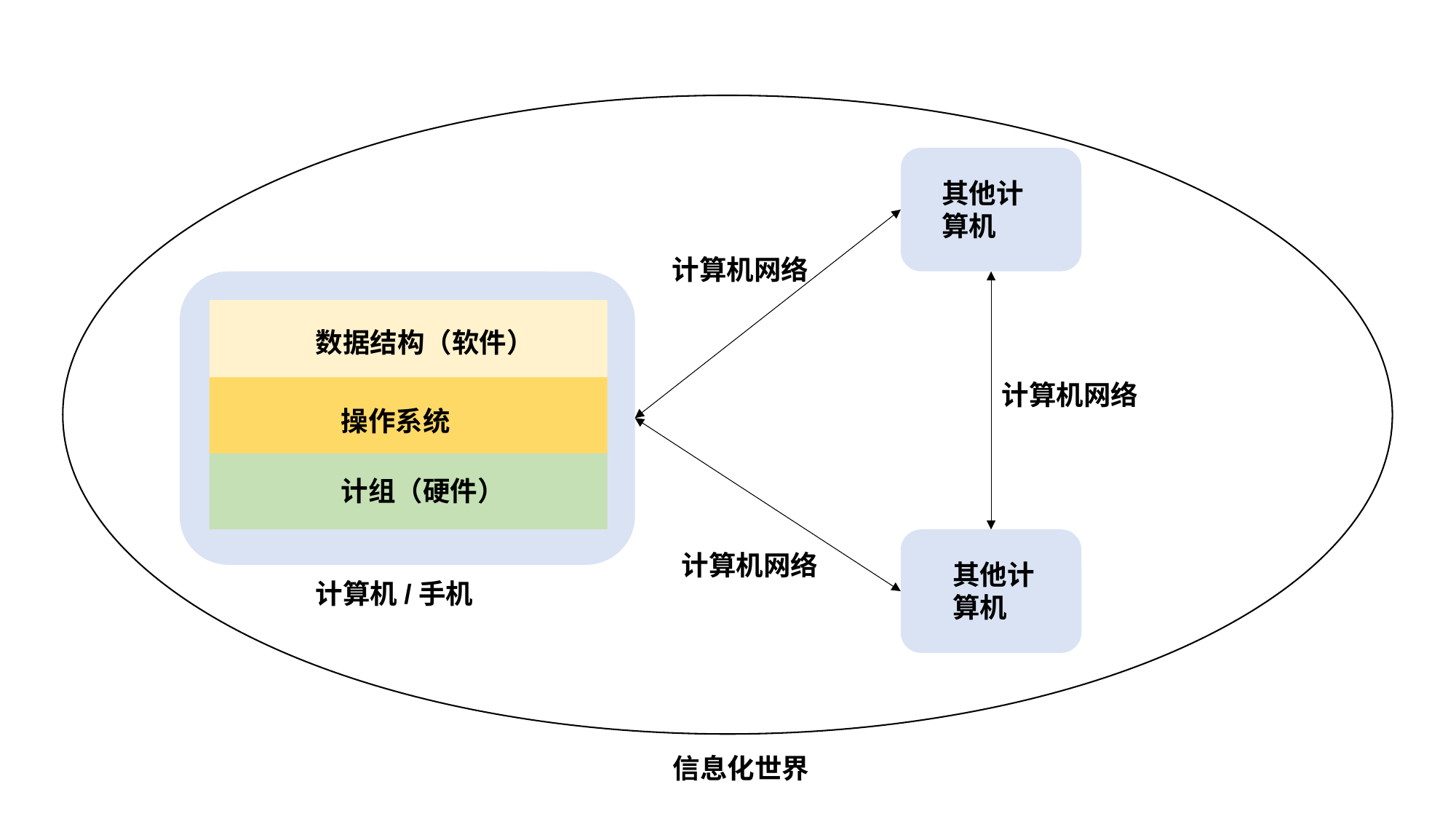

其他计算机
计算机网络

数据结构（软件）
计算机网络

操作系统

计组（硬件）

计算机网络
其他计算机
计算机/手机
信息化世界